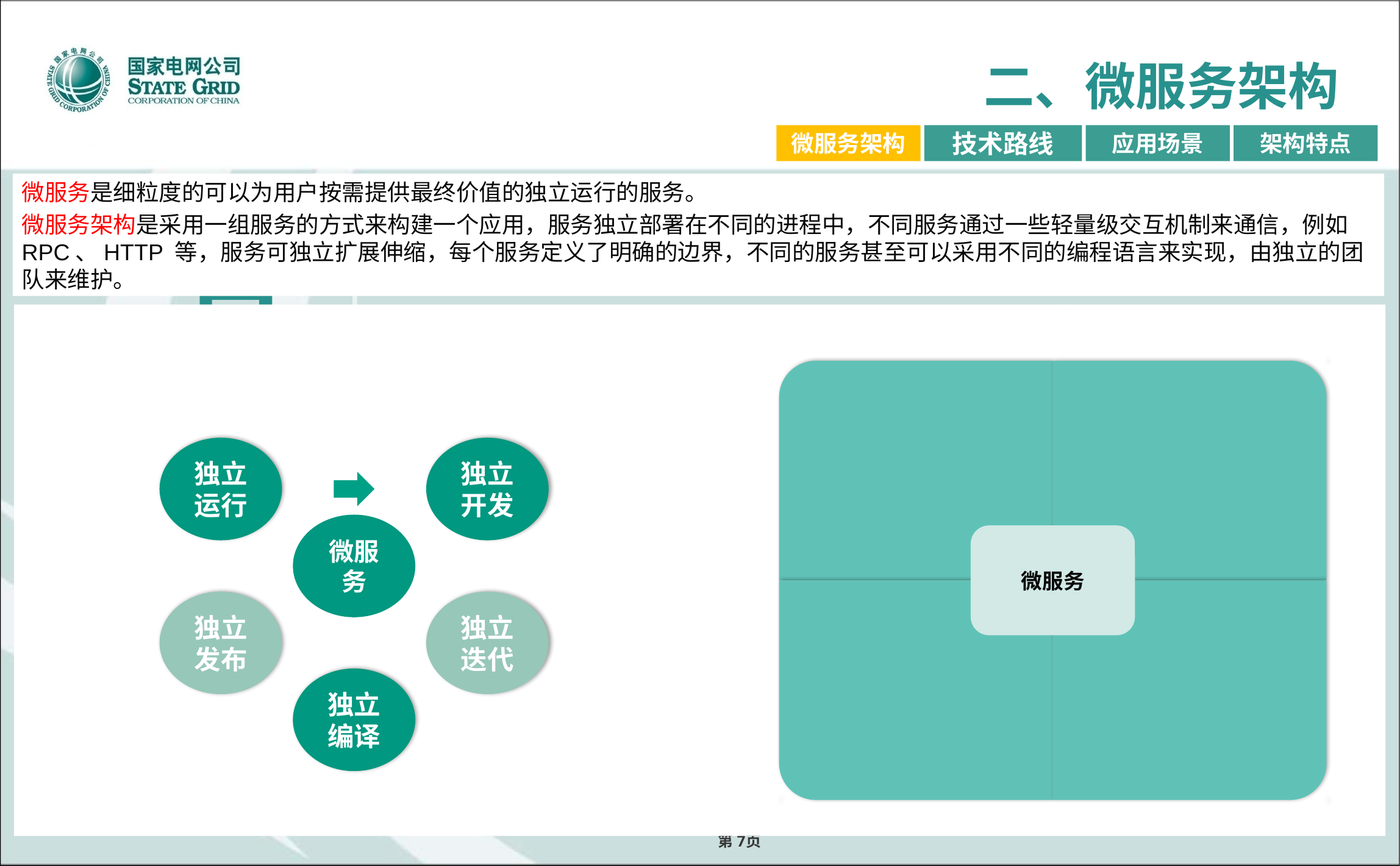

# 二、微服务架构
微服务架构
技术路线
应用场景
架构特点
微服务是细粒度的可以为用户按需提供最终价值的独立运行的服务。
微服务架构是采用一组服务的方式来构建一个应用，服务独立部署在不同的进程中，不同服务通过一些轻量级交互机制来通信，例如 RPC、HTTP 等，服务可独立扩展伸缩，每个服务定义了明确的边界，不同的服务甚至可以采用不同的编程语言来实现，由独立的团队来维护。

微服务
独立开发
独立迭代
独立编译
独立运行
独立发布
微服务
1、轻量级通讯协议（REST或RPC）
2、后端服务
3、发布为jar包
4、内嵌中间件
第7页